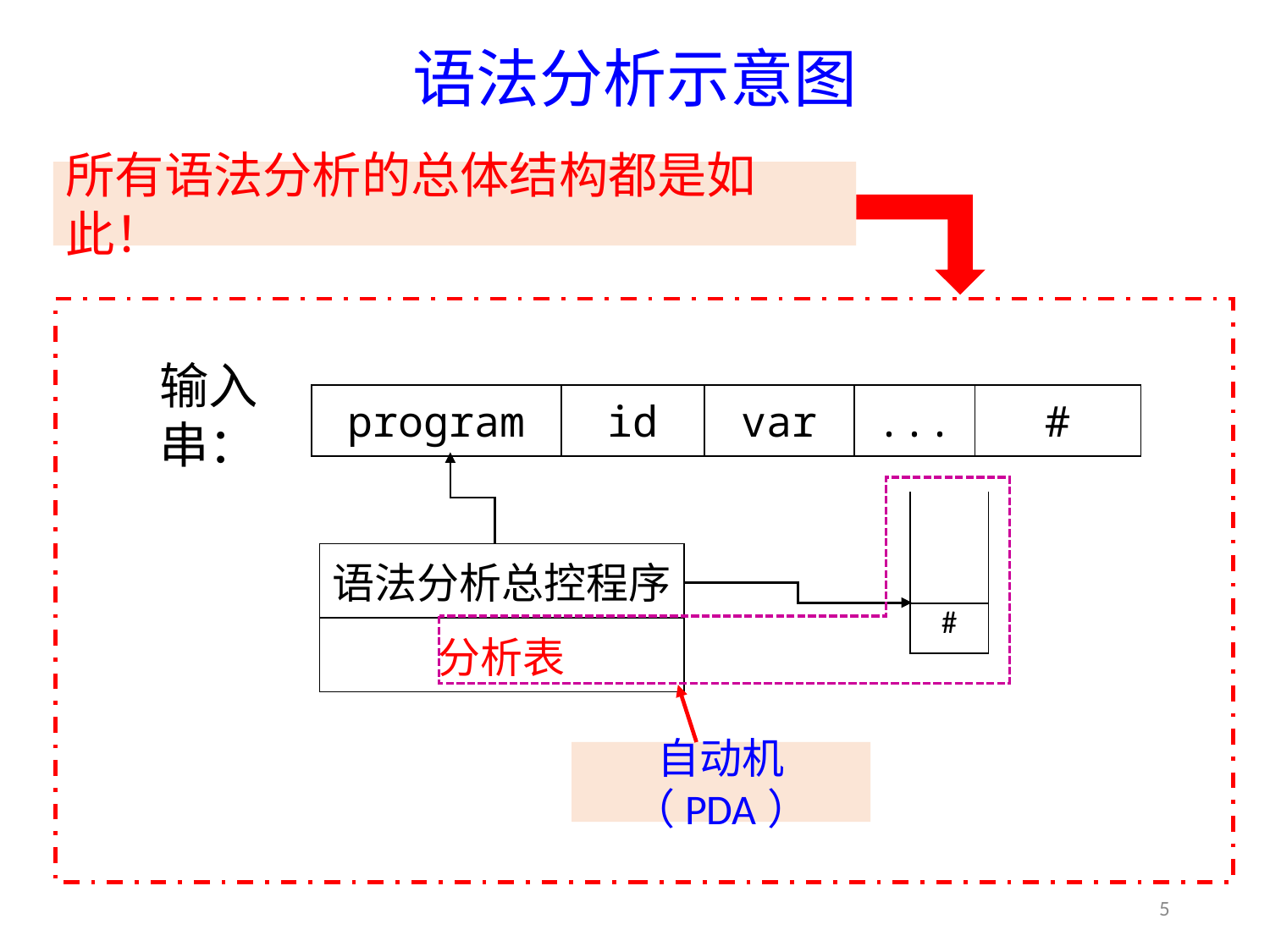

# 语法分析示意图
所有语法分析的总体结构都是如此！

输入串：
| program | id | var | ... | # |
| --- | --- | --- | --- | --- |

自动机（PDA）
|  |
| --- |
| # |
| 语法分析总控程序 |
| --- |
| 分析表 |
5